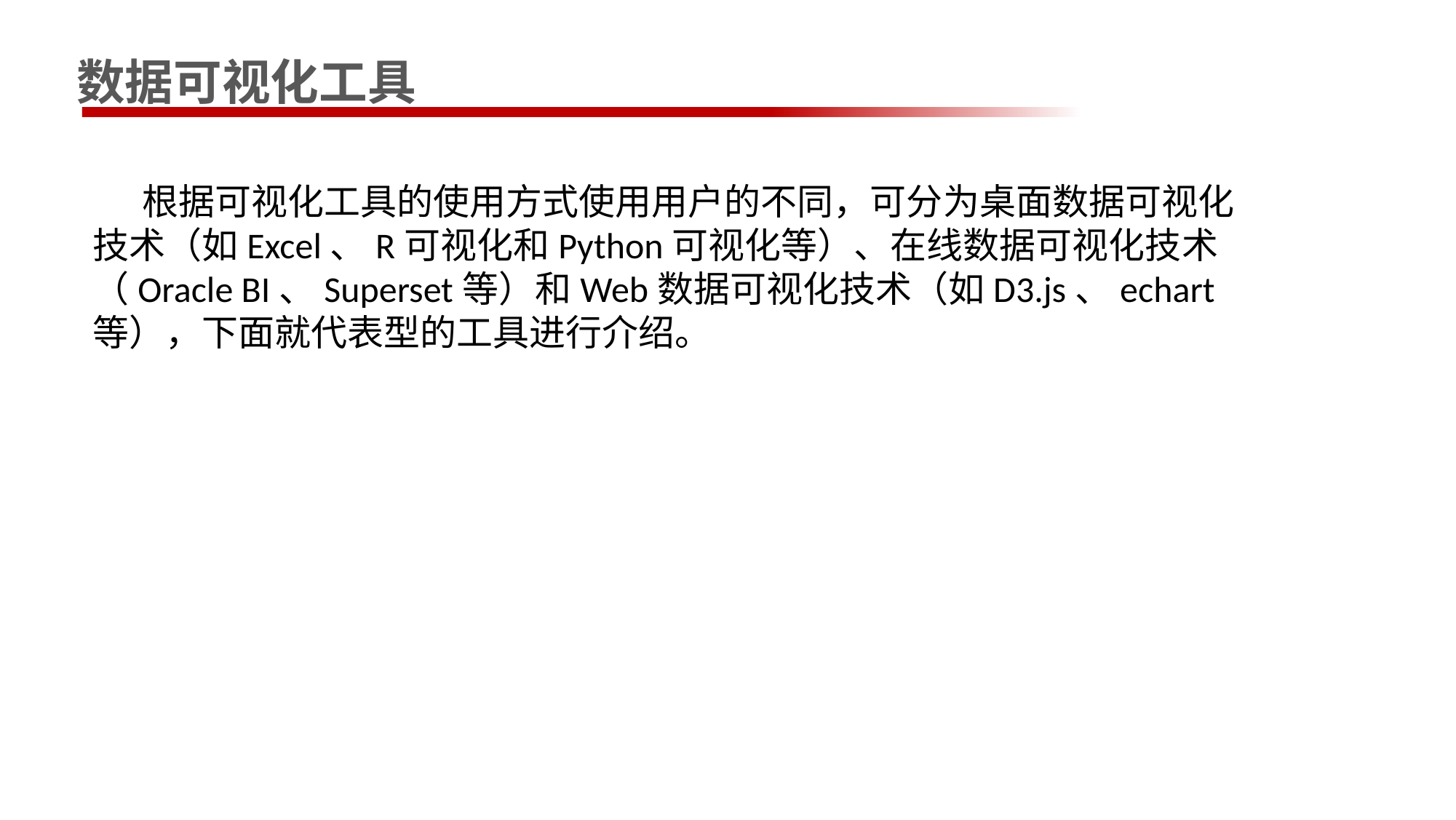

# 数据可视化工具

     根据可视化工具的使用方式使用用户的不同，可分为桌面数据可视化技术（如Excel、R可视化和Python可视化等）、在线数据可视化技术（Oracle BI、Superset等）和Web数据可视化技术（如D3.js、echart等），下面就代表型的工具进行介绍。